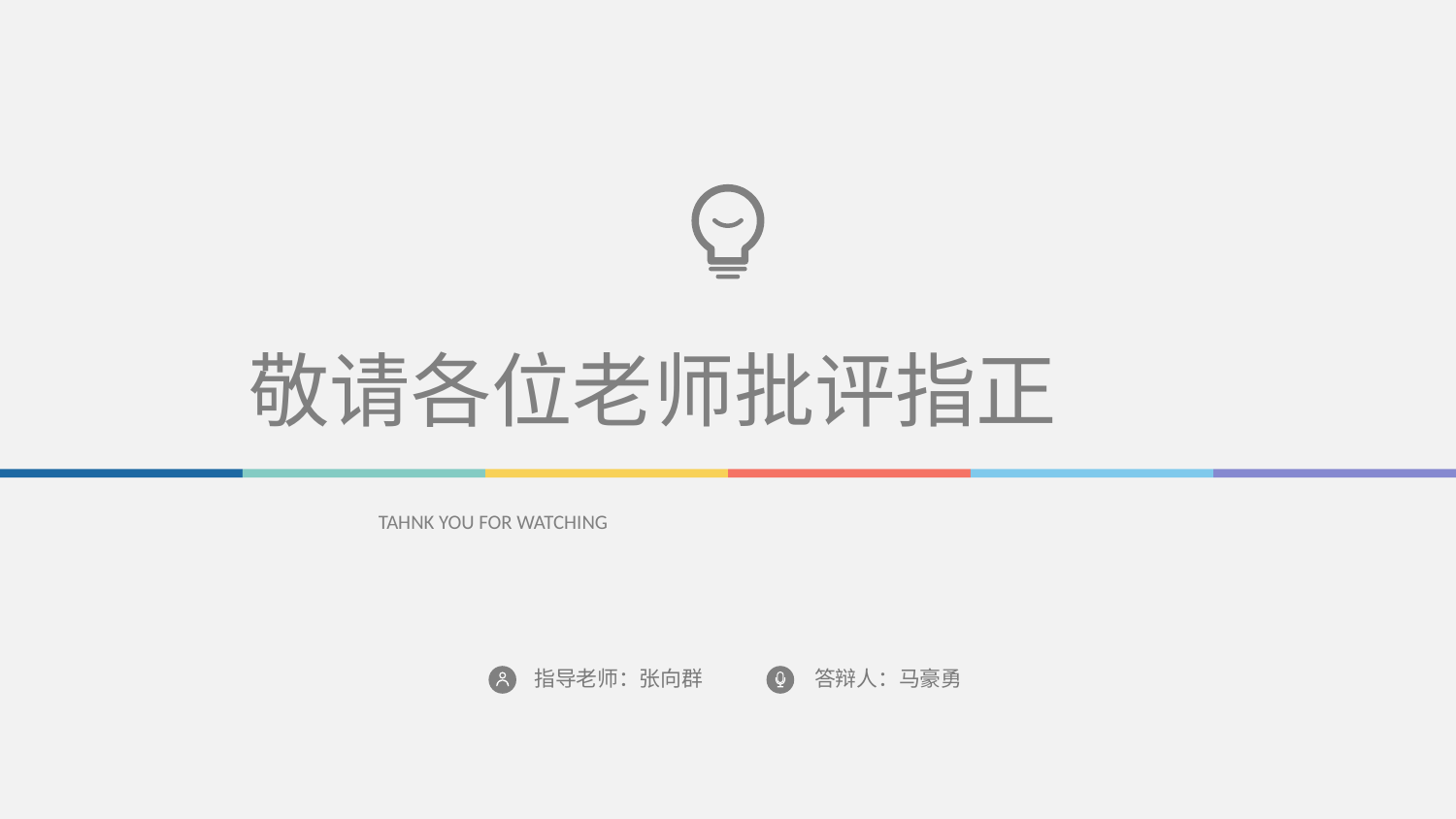

敬请各位老师批评指正

TAHNK YOU FOR WATCHING
指导老师：张向群
答辩人：马豪勇